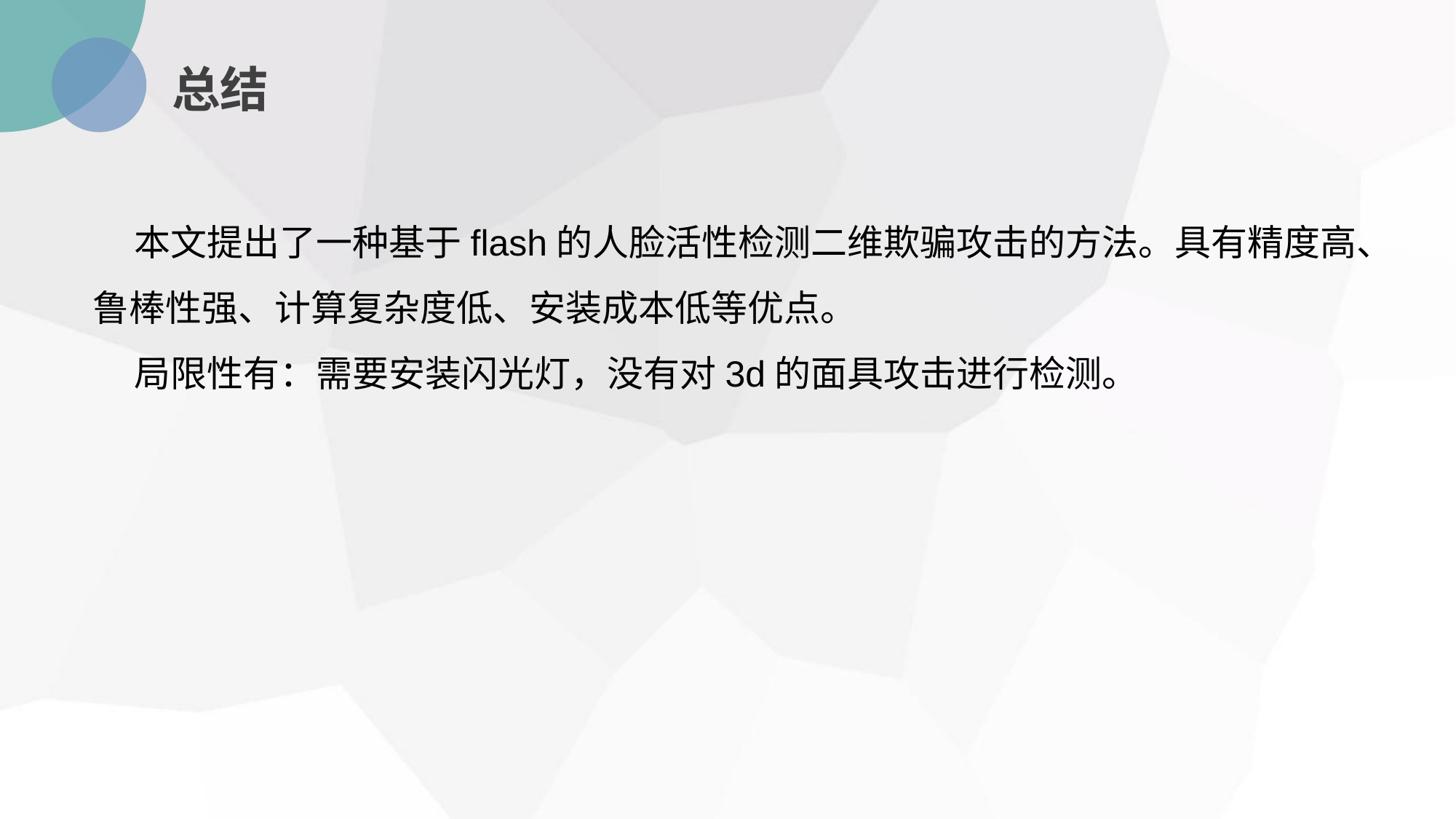

总结
    本文提出了一种基于flash的人脸活性检测二维欺骗攻击的方法。具有精度高、鲁棒性强、计算复杂度低、安装成本低等优点。
    局限性有：需要安装闪光灯，没有对3d的面具攻击进行检测。